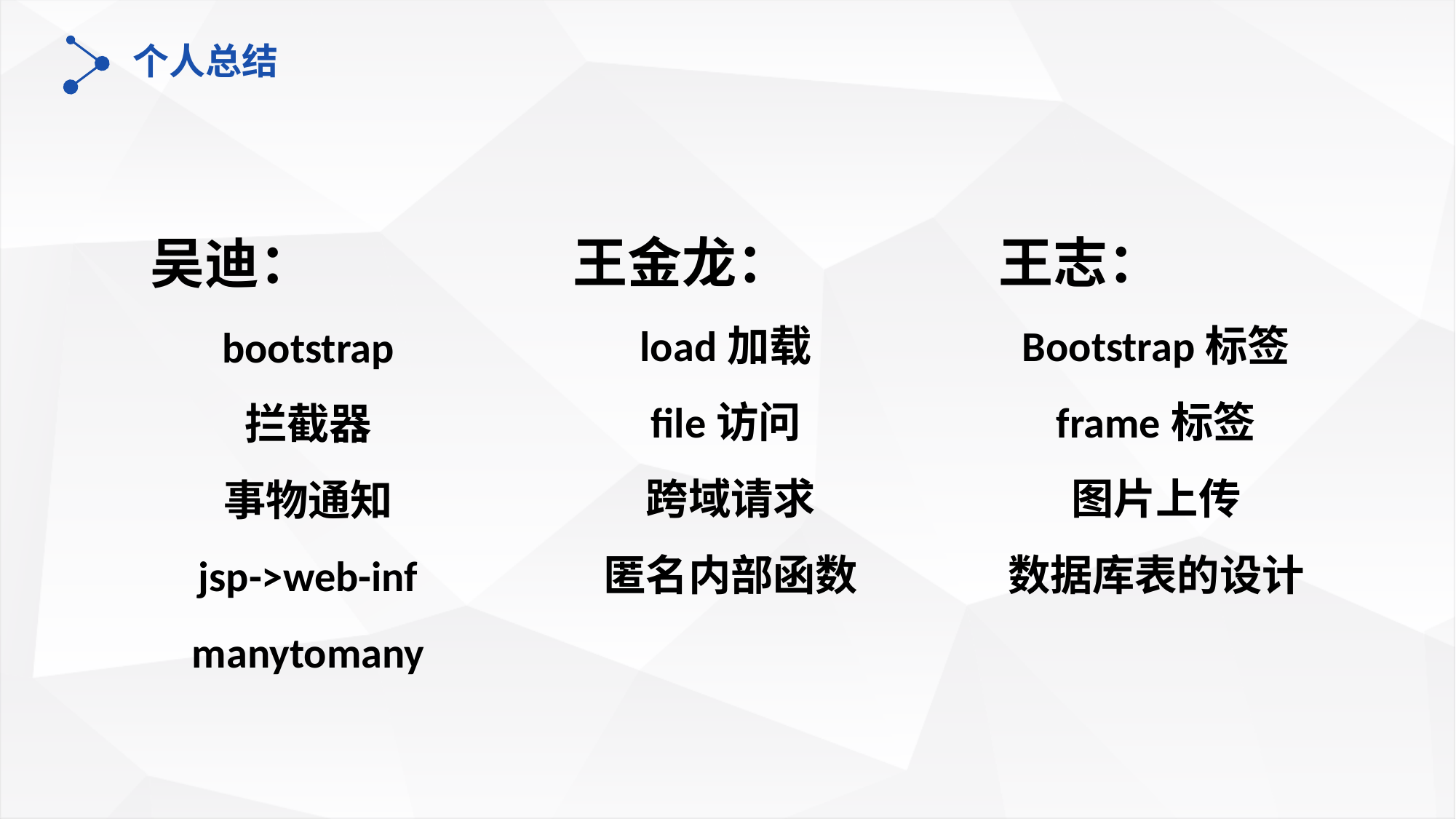

个人总结

王金龙：
load加载
file访问
跨域请求
匿名内部函数
王志：
Bootstrap标签
frame标签
图片上传
数据库表的设计
吴迪：
bootstrap
拦截器
事物通知
jsp->web-inf
manytomany